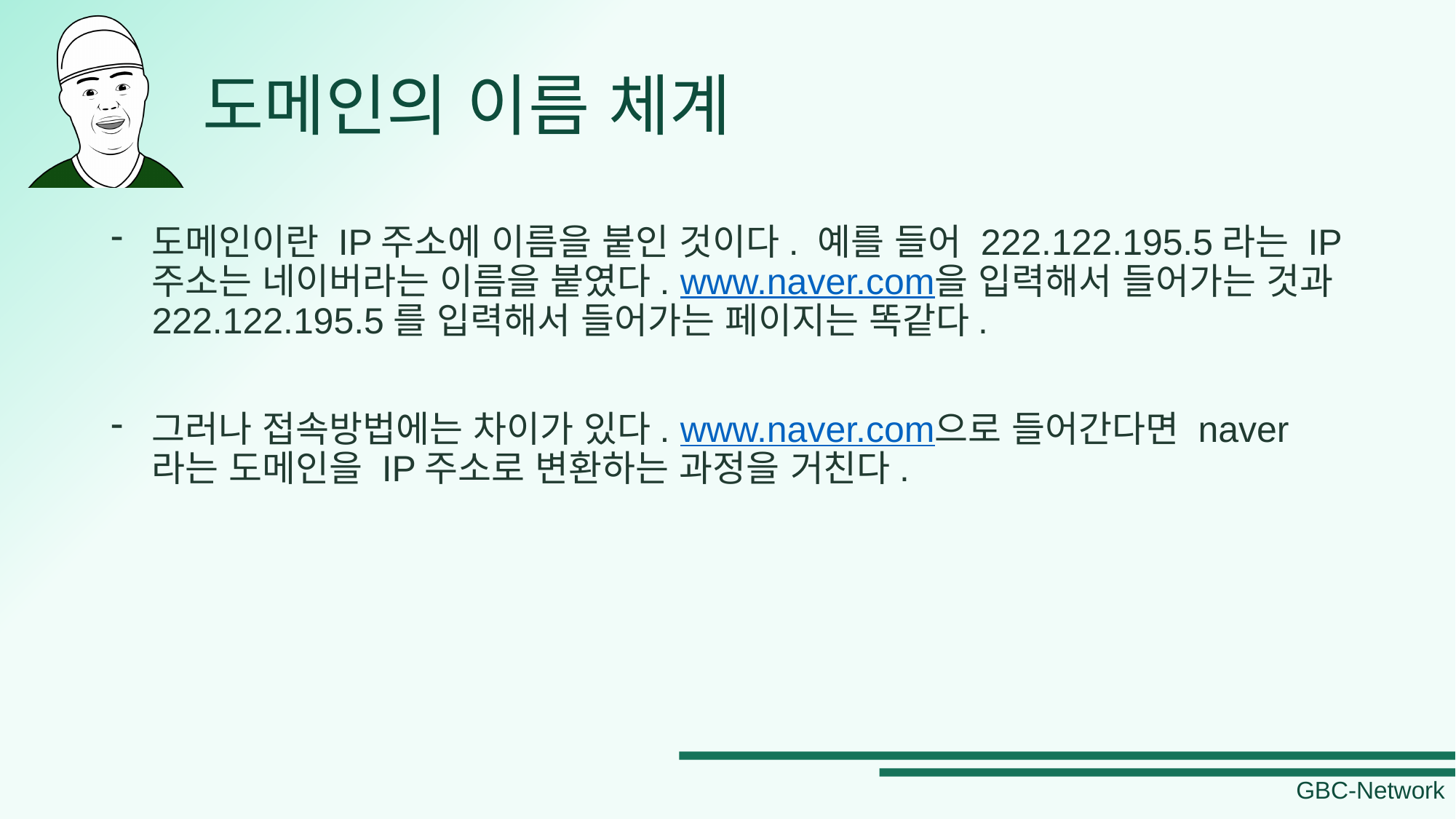

# 도메인의 이름 체계
도메인이란 IP주소에 이름을 붙인 것이다. 예를 들어 222.122.195.5라는 IP주소는 네이버라는 이름을 붙였다. www.naver.com을 입력해서 들어가는 것과 222.122.195.5를 입력해서 들어가는 페이지는 똑같다.

그러나 접속방법에는 차이가 있다. www.naver.com으로 들어간다면 naver라는 도메인을 IP주소로 변환하는 과정을 거친다.